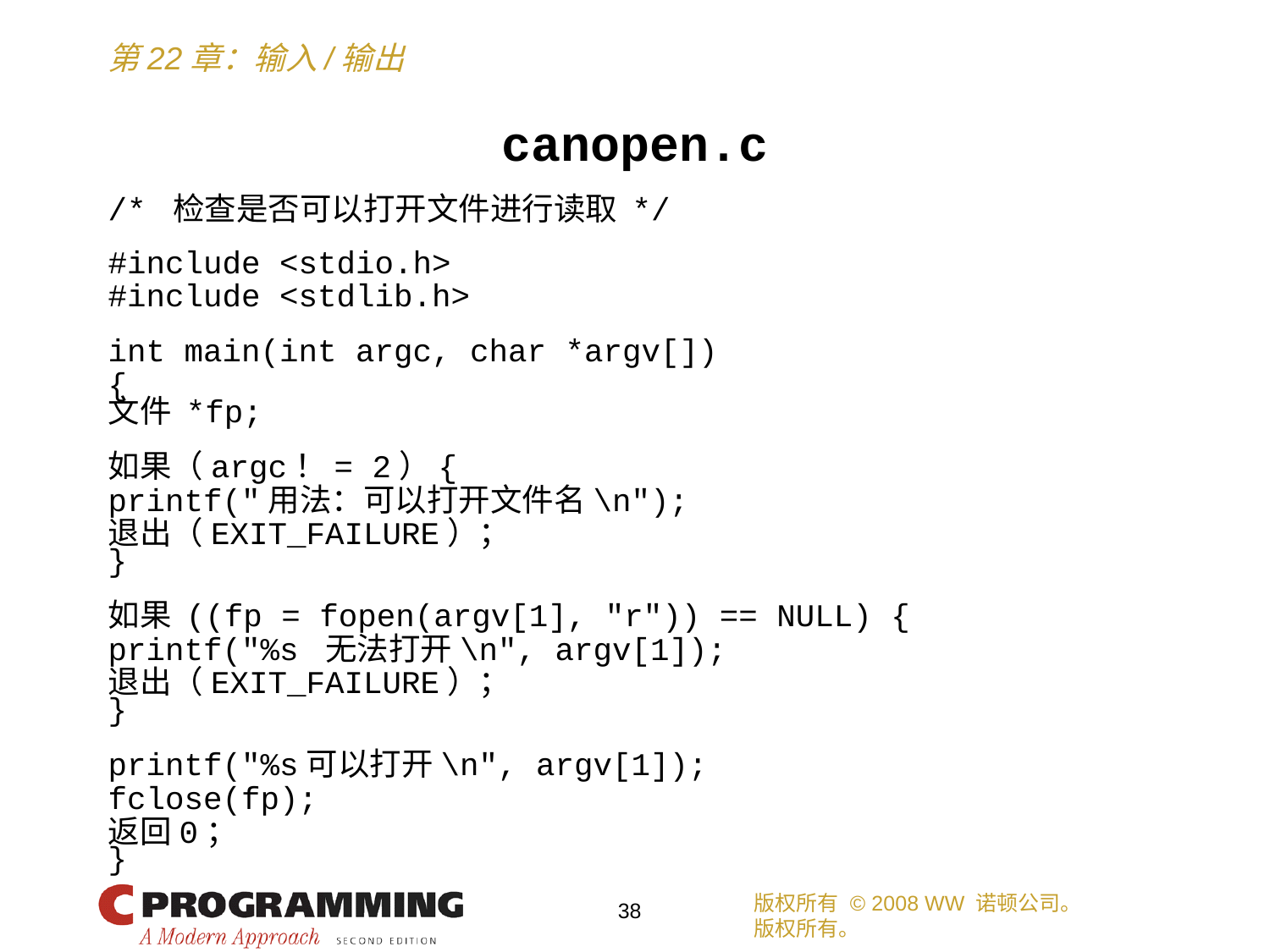

canopen.c

/* 检查是否可以打开文件进行读取 */

#include <stdio.h>
#include <stdlib.h>

int main(int argc, char *argv[])
{
文件 *fp;

如果（argc！= 2）{
printf("用法：可以打开文件名\n");
退出（EXIT_FAILURE）；
}

如果 ((fp = fopen(argv[1], "r")) == NULL) {
printf("%s 无法打开\n", argv[1]);
退出（EXIT_FAILURE）；
}

printf("%s可以打开\n", argv[1]);
fclose(fp);
返回0；
}
版权所有 © 2008 WW 诺顿公司。
版权所有。
38